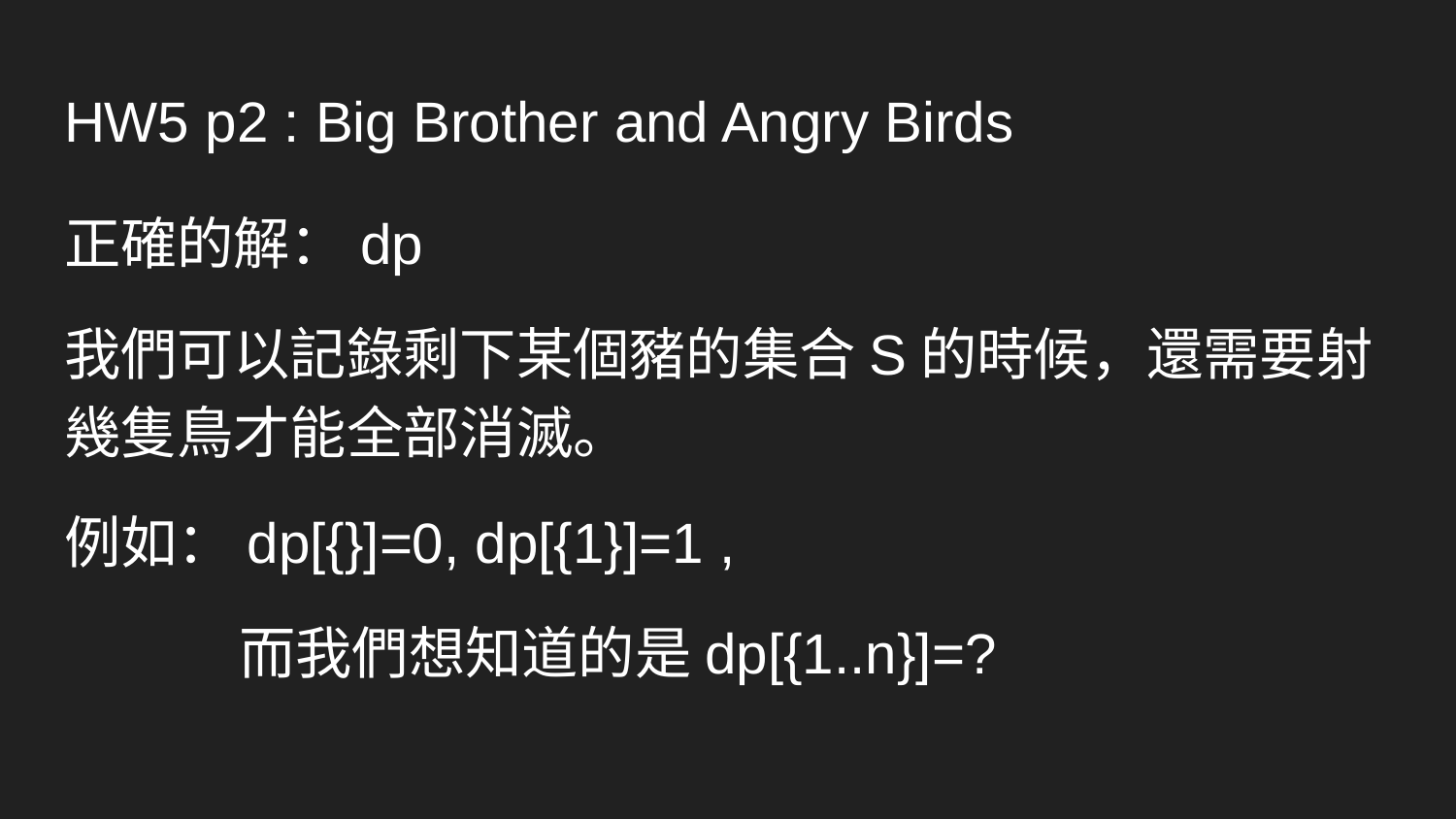

# HW5 p2 : Big Brother and Angry Birds
正確的解：dp
我們可以記錄剩下某個豬的集合S的時候，還需要射幾隻鳥才能全部消滅。
例如：dp[{}]=0, dp[{1}]=1 ,
 而我們想知道的是dp[{1..n}]=?